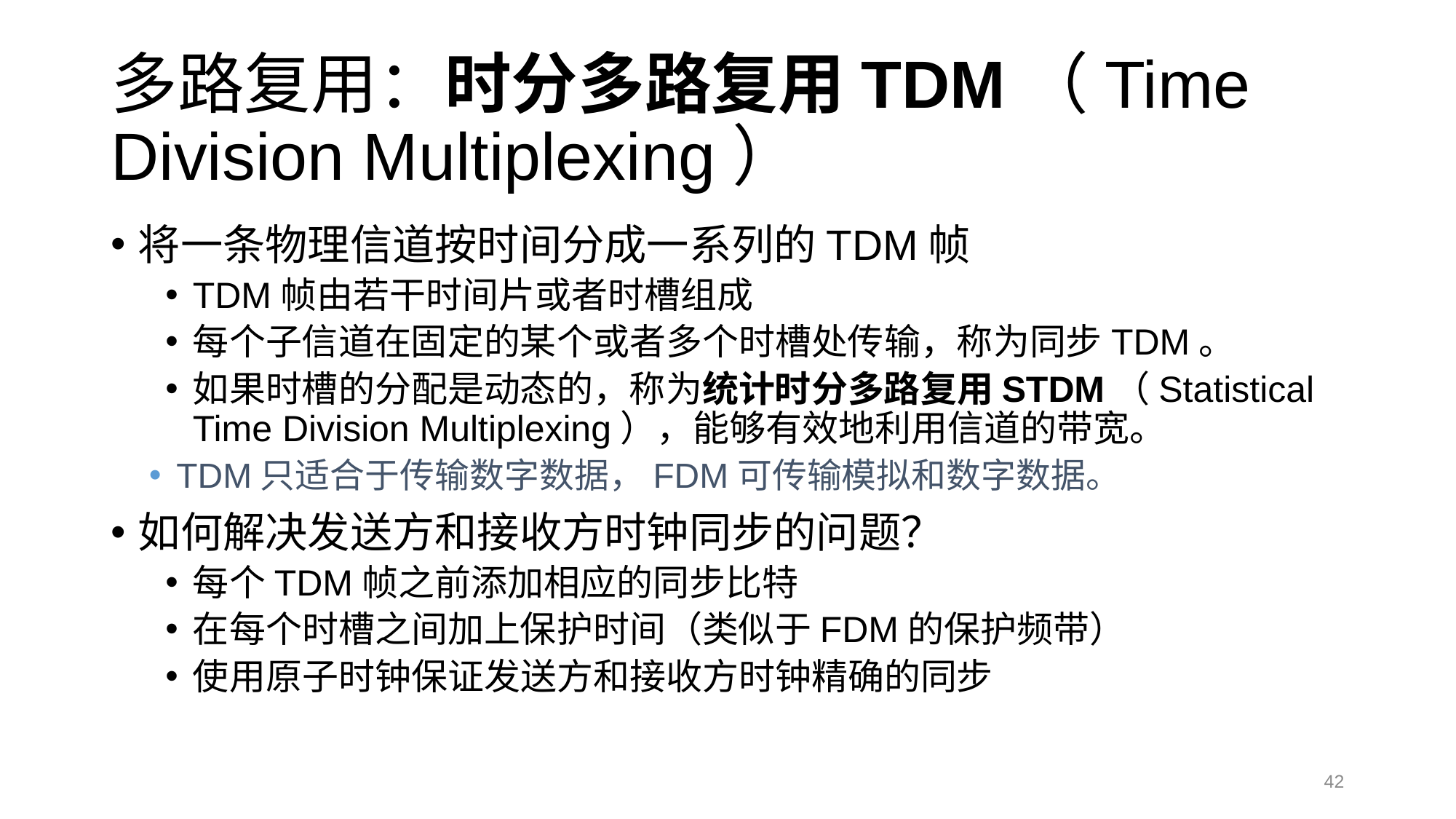

# 多路复用：时分多路复用TDM（Time Division Multiplexing）
将一条物理信道按时间分成一系列的TDM帧
TDM帧由若干时间片或者时槽组成
每个子信道在固定的某个或者多个时槽处传输，称为同步TDM。
如果时槽的分配是动态的，称为统计时分多路复用STDM（Statistical Time Division Multiplexing），能够有效地利用信道的带宽。
TDM只适合于传输数字数据，FDM可传输模拟和数字数据。
如何解决发送方和接收方时钟同步的问题？
每个TDM帧之前添加相应的同步比特
在每个时槽之间加上保护时间（类似于FDM的保护频带）
使用原子时钟保证发送方和接收方时钟精确的同步

42